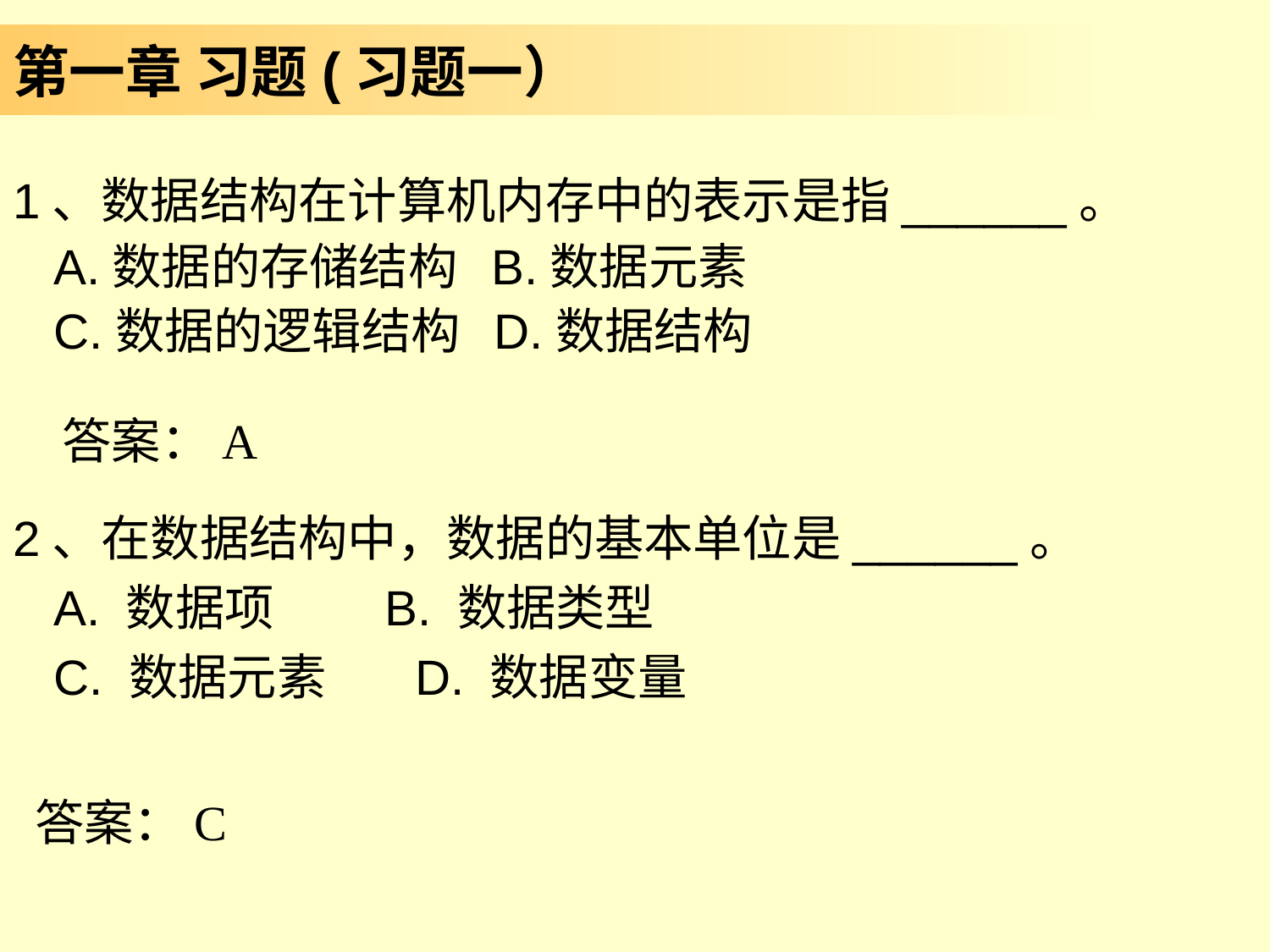

# 第一章 习题(习题一）
1、数据结构在计算机内存中的表示是指______。
   A.数据的存储结构  B.数据元素
   C.数据的逻辑结构  D.数据结构

2、在数据结构中，数据的基本单位是______。
   A. 数据项         B. 数据类型
   C. 数据元素       D. 数据变量
答案：A
答案：C